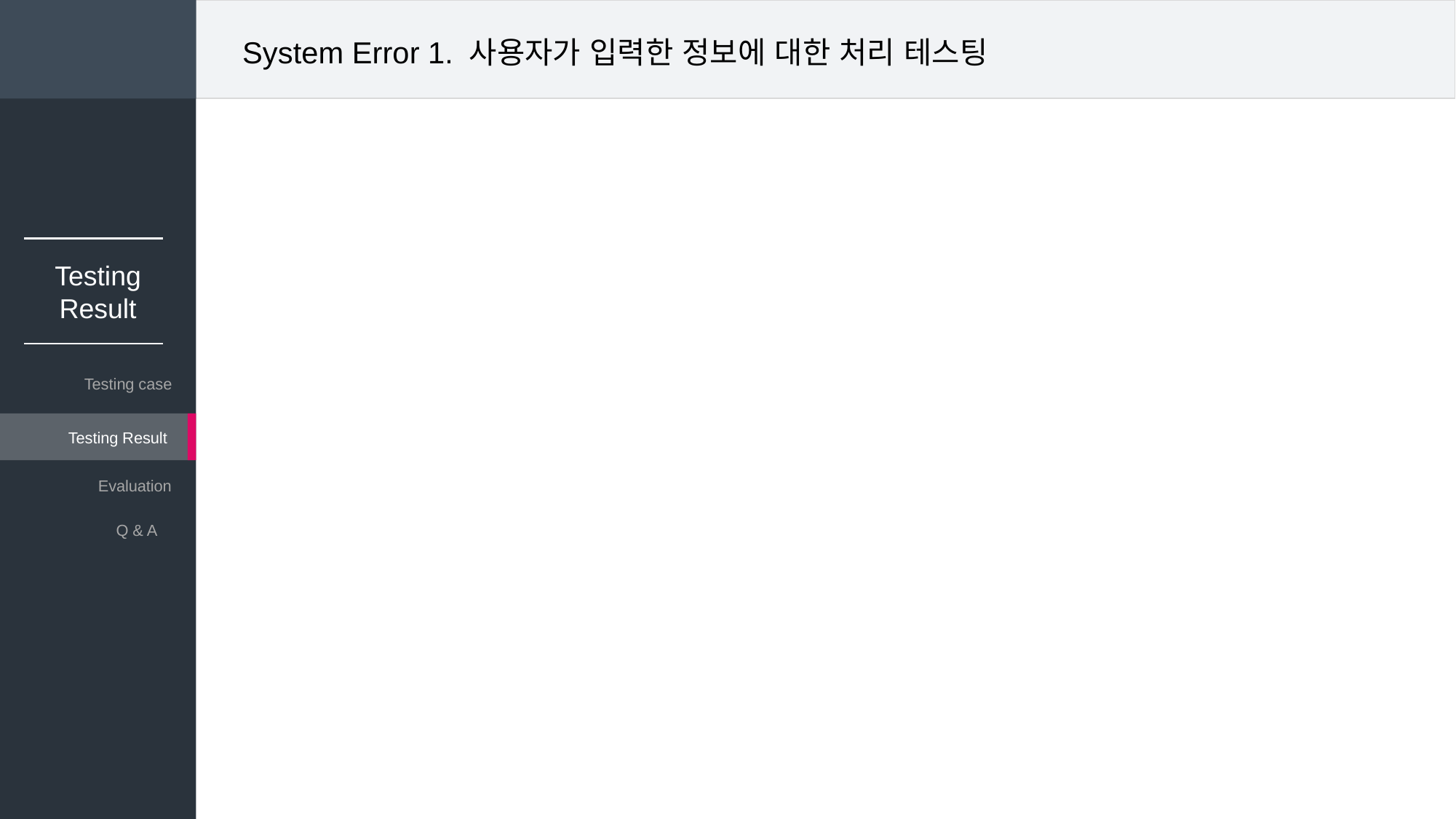

System Error 1. 사용자가 입력한 정보에 대한 처리 테스팅
Testing
Result
Testing case

Testing Result
Evaluation
Q & A